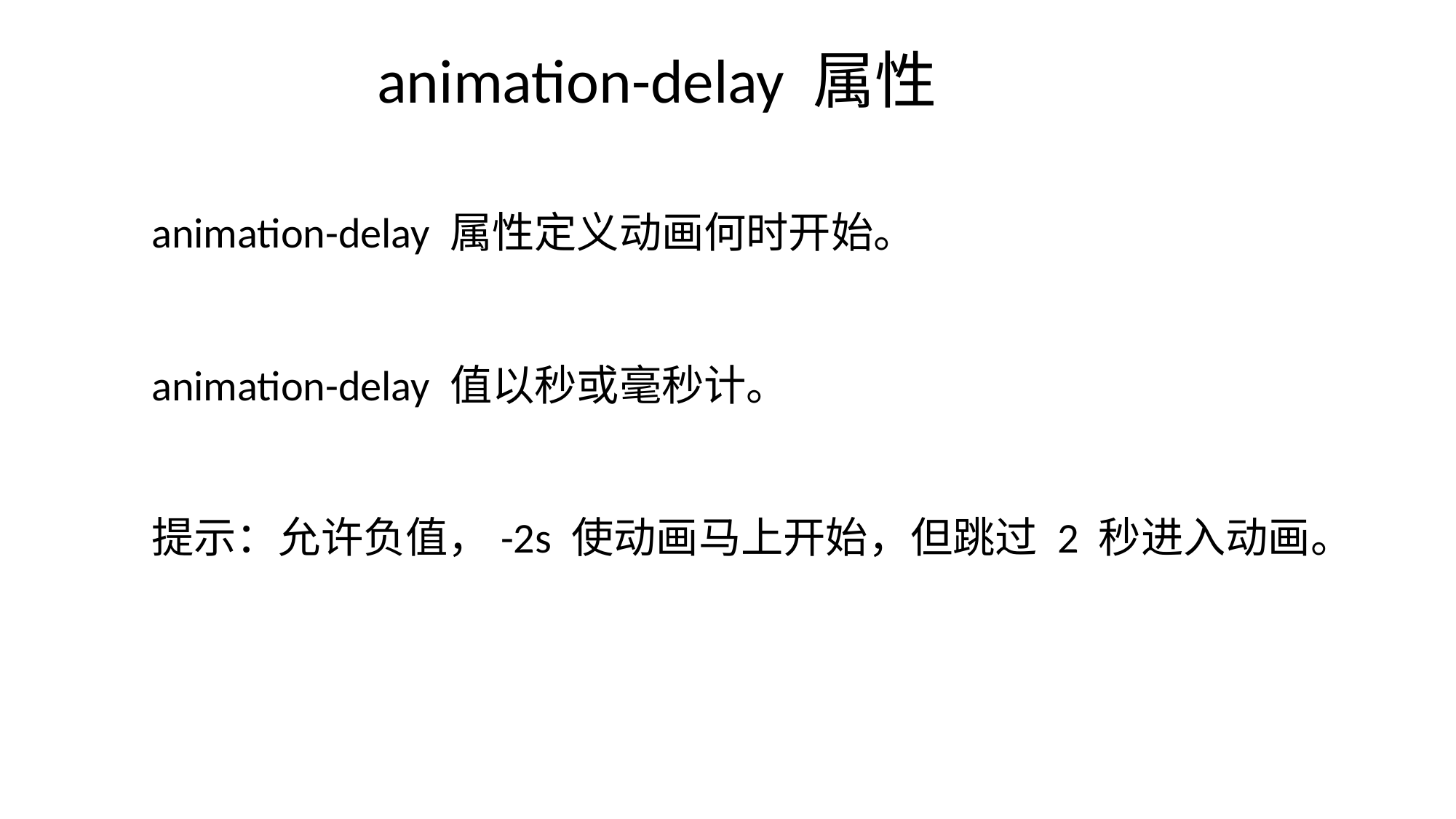

# animation-delay 属性

animation-delay 属性定义动画何时开始。

animation-delay 值以秒或毫秒计。

提示：允许负值，-2s 使动画马上开始，但跳过 2 秒进入动画。